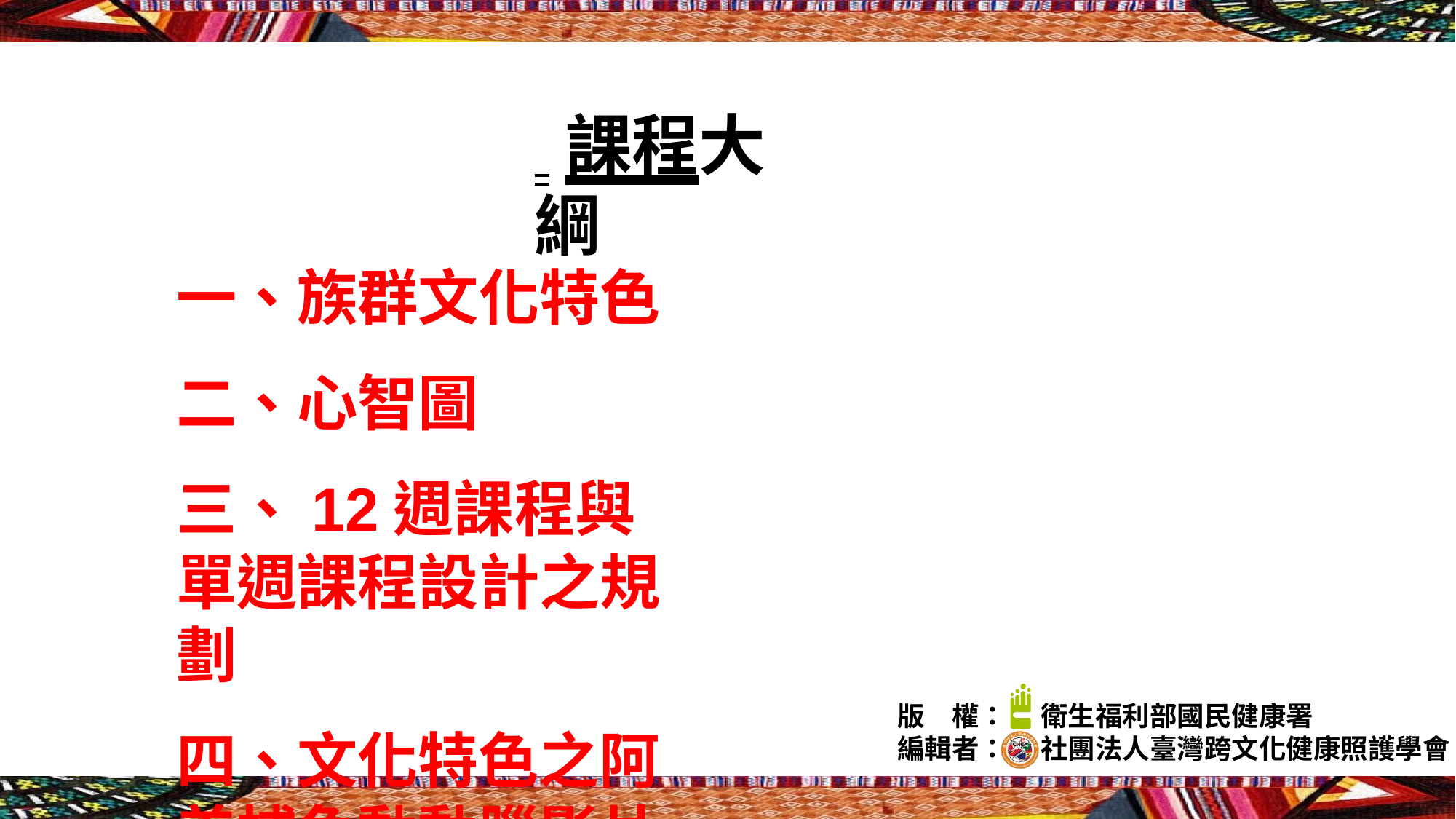

# 課程大綱
一、族群文化特色 二、心智圖
三、12週課程與單週課程設計之規劃
四、文化特色之阿美捕魚動動腦影片示範

版
權：
衛生福利部國民健康署
社團法人臺灣跨文化健康照護學會
編輯者：